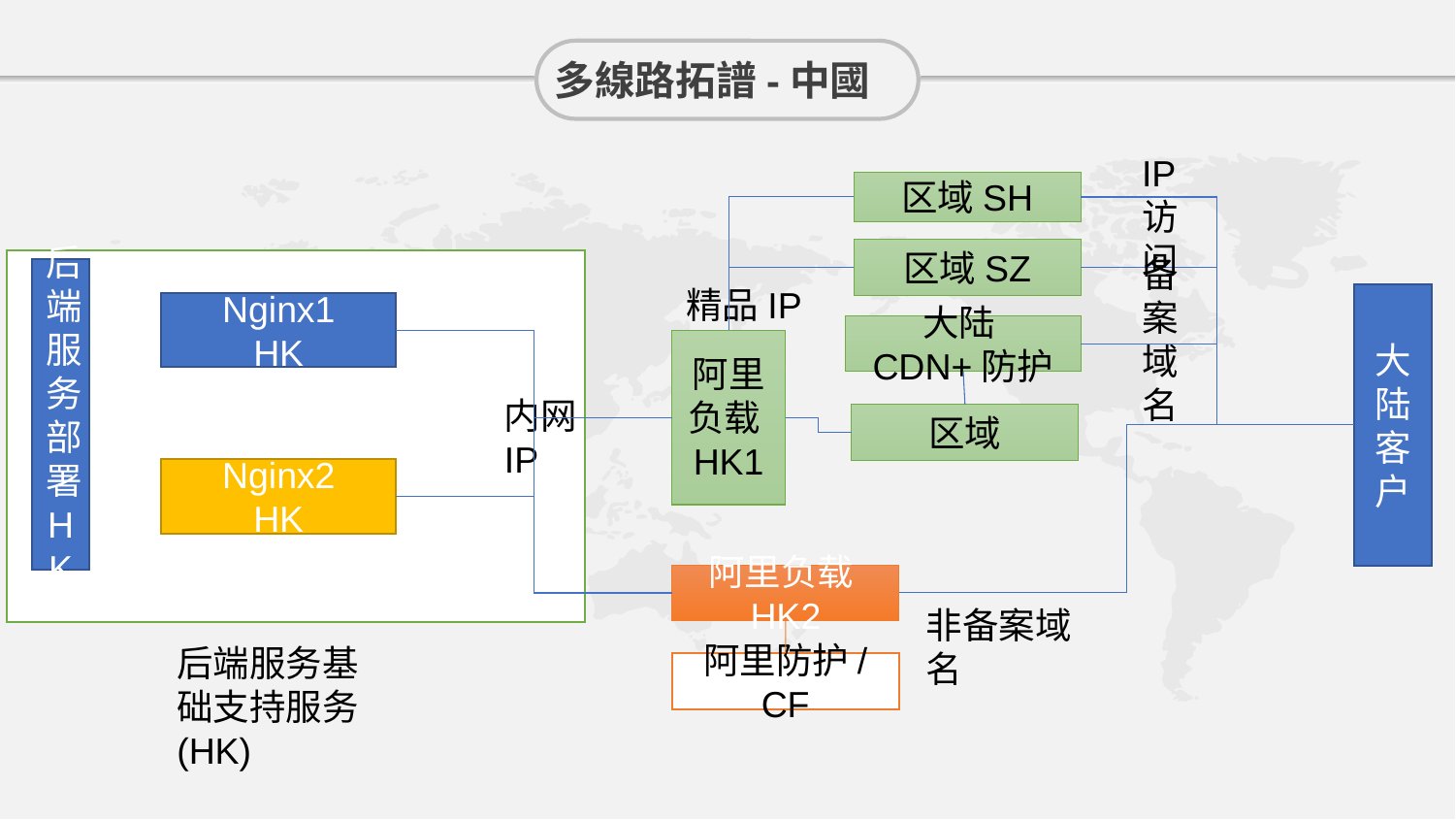

多線路拓譜-中國

IP访问

区域SH

区域SZ
备案域名

后端服务部署
HK

精品IP
大陆客户
Nginx1
HK
大陆CDN+防护

阿里负载HK1

内网IP
区域

Nginx2
HK

阿里负载HK2

非备案域名

后端服务基础支持服务(HK)
阿里防护/CF